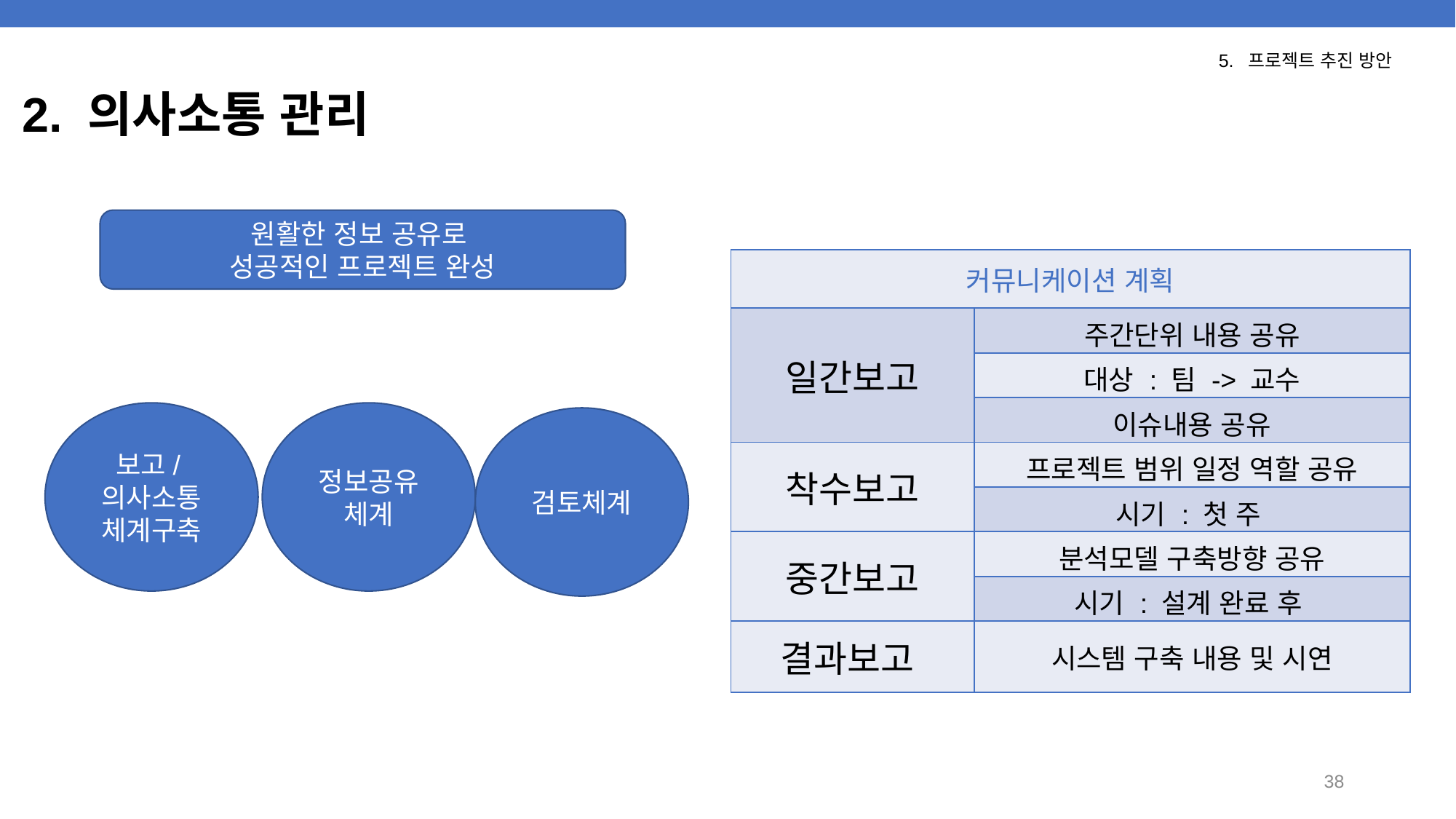

# 2. 의사소통 관리
5.  프로젝트 추진 방안
원활한 정보 공유로
성공적인 프로젝트 완성
| 커뮤니케이션 계획 |  |
| --- | --- |
| 일간보고 | 주간단위 내용 공유 |
|  | 대상 : 팀 -> 교수 |
|  | 이슈내용 공유 |
| 착수보고 | 프로젝트 범위 일정 역할 공유 |
|  | 시기 : 첫 주 |
| 중간보고 | 분석모델 구축방향 공유 |
|  | 시기 : 설계 완료 후 |
| 결과보고 | 시스템 구축 내용 및 시연 |
보고/의사소통
체계구축
정보공유
체계
검토체계
38